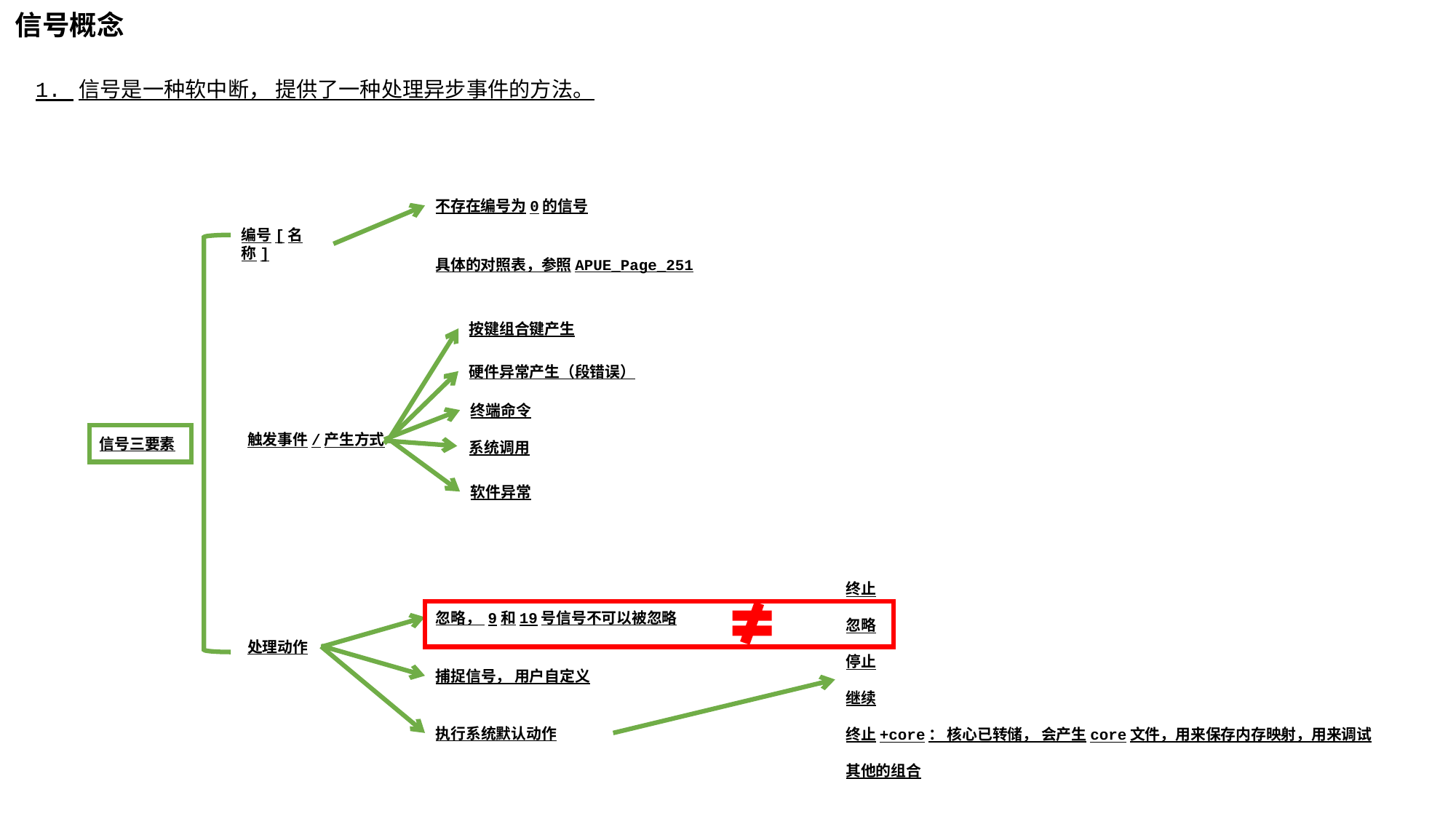

信号概念
1. 信号是一种软中断， 提供了一种处理异步事件的方法。
不存在编号为0的信号
编号[名称]

具体的对照表，参照APUE_Page_251
按键组合键产生
硬件异常产生（段错误）
终端命令

触发事件/产生方式
信号三要素
系统调用
软件异常
终止

忽略

停止

继续

终止+core： 核心已转储， 会产生core文件，用来保存内存映射，用来调试

其他的组合

忽略， 9和19号信号不可以被忽略
处理动作
捕捉信号， 用户自定义
执行系统默认动作